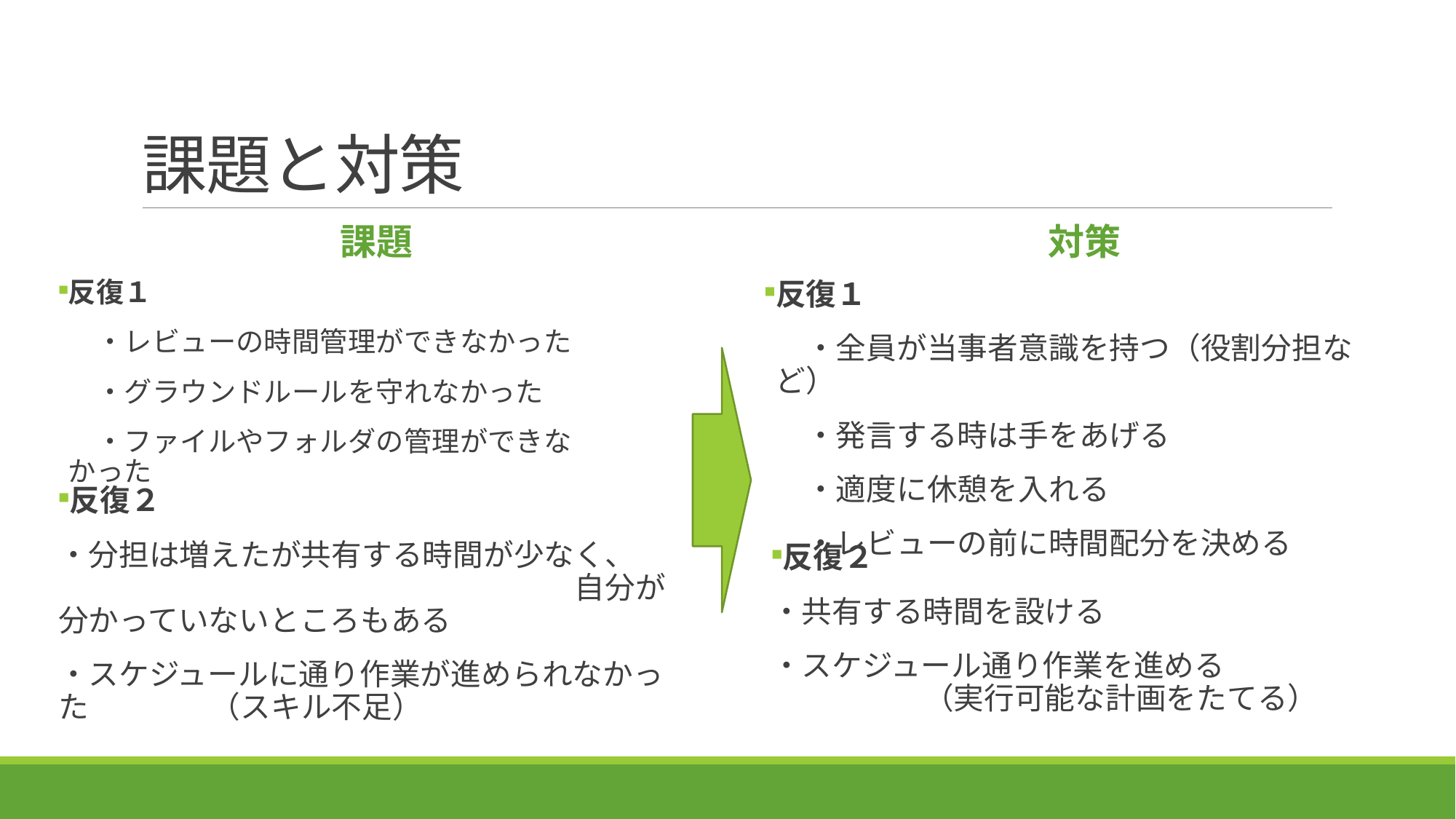

# 課題と対策

反復１
　・全員が当事者意識を持つ（役割分担など）
　・発言する時は手をあげる
　・適度に休憩を入れる
　・レビューの前に時間配分を決める

反復１
　・レビューの時間管理ができなかった
　・グラウンドルールを守れなかった
　・ファイルやフォルダの管理ができなかった

課題
対策

反復２
・分担は増えたが共有する時間が少なく、　　　　　　　　　　　　　　　　　　自分が分かっていないところもある
・スケジュールに通り作業が進められなかった　　　　（スキル不足）
反復２
・共有する時間を設ける
・スケジュール通り作業を進める　　　　　　　　　　（実行可能な計画をたてる）